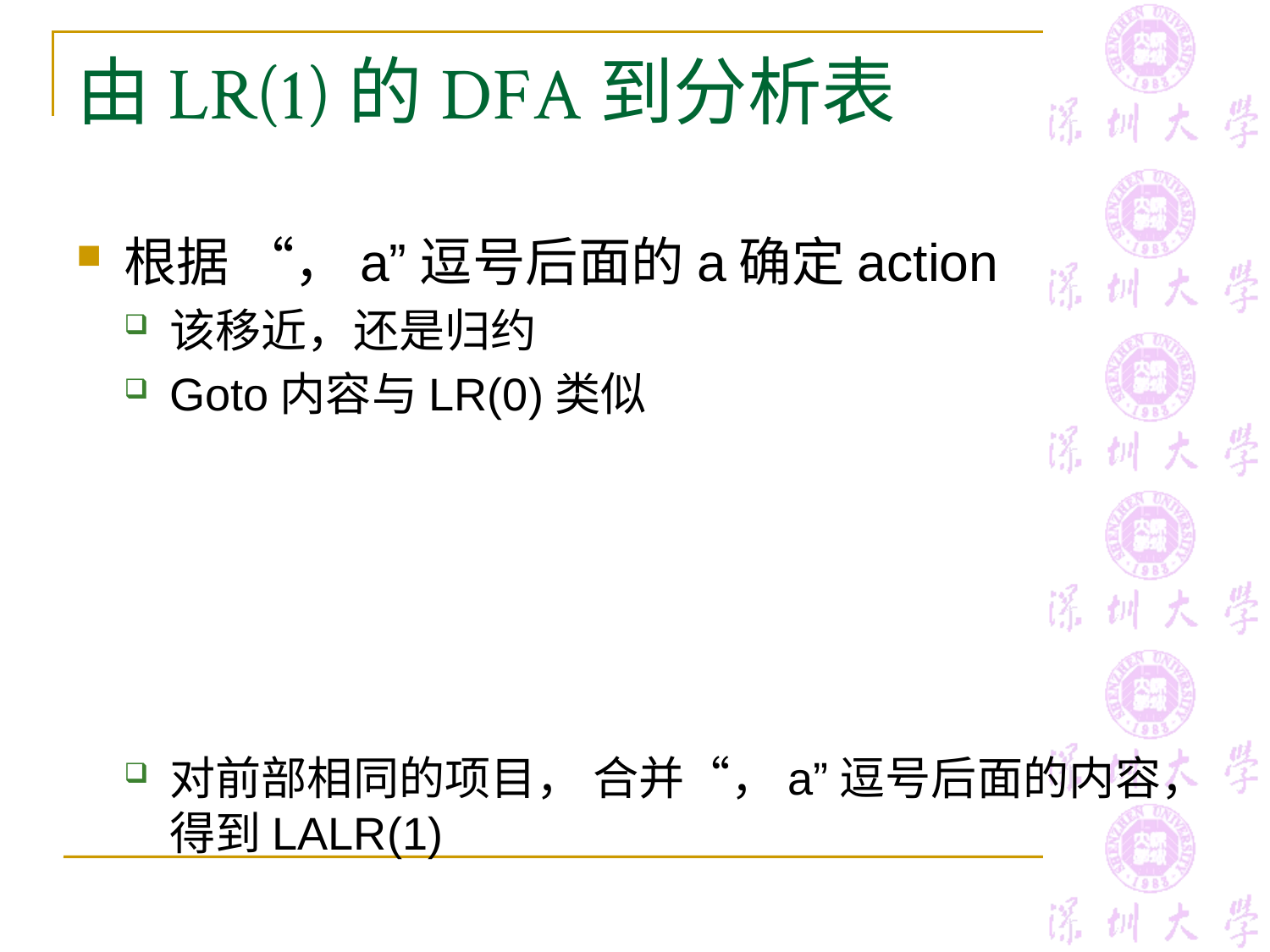

# 由LR(1)的DFA到分析表
根据 “，a”逗号后面的a确定action
该移近，还是归约
Goto内容与LR(0)类似

对前部相同的项目， 合并“，a”逗号后面的内容，得到LALR(1)